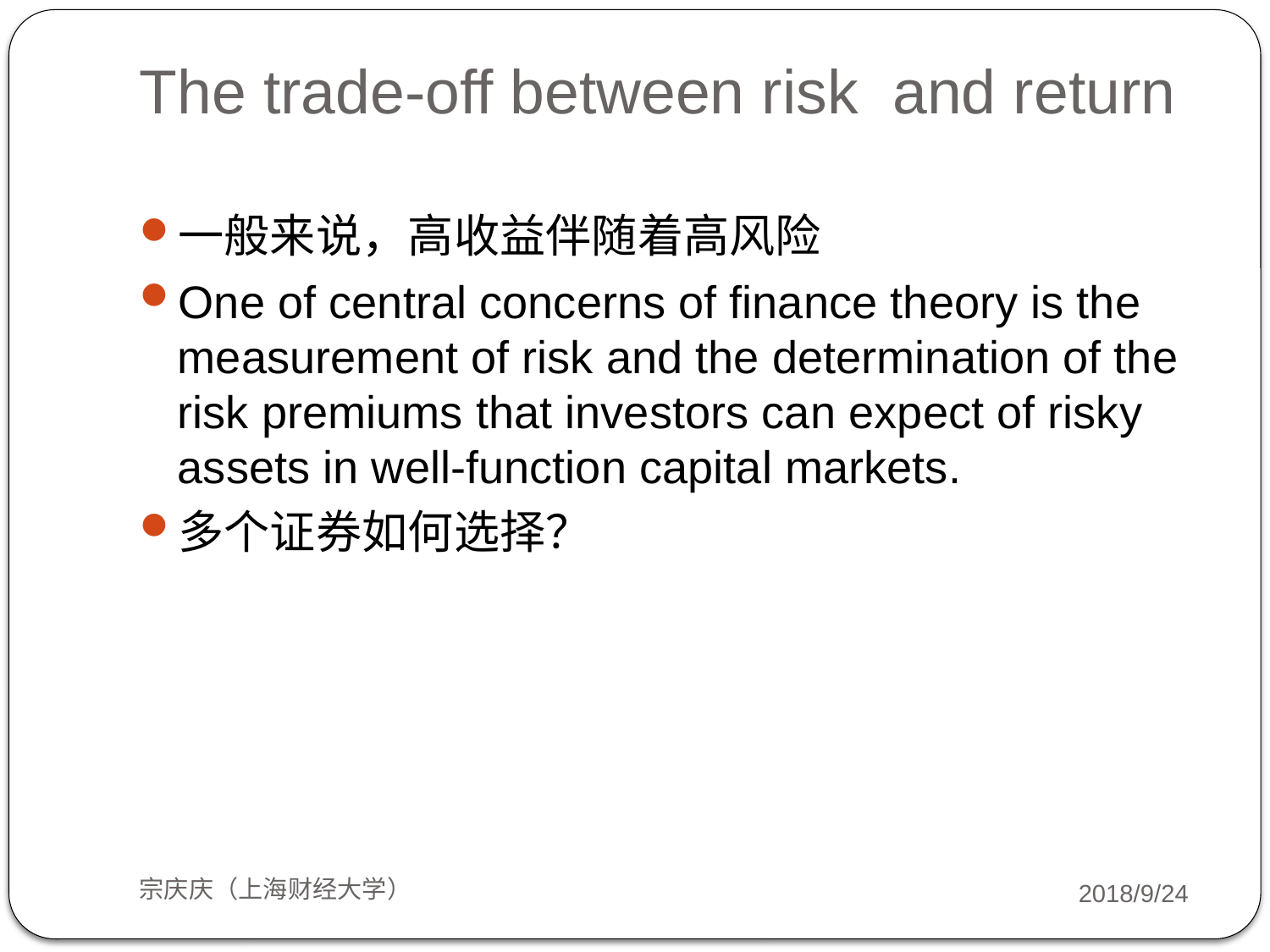

# The trade-off between risk  and return
一般来说，高收益伴随着高风险
One of central concerns of finance theory is the measurement of risk and the determination of the risk premiums that investors can expect of risky assets in well-function capital markets.
多个证券如何选择？

宗庆庆（上海财经大学）
2018/9/24